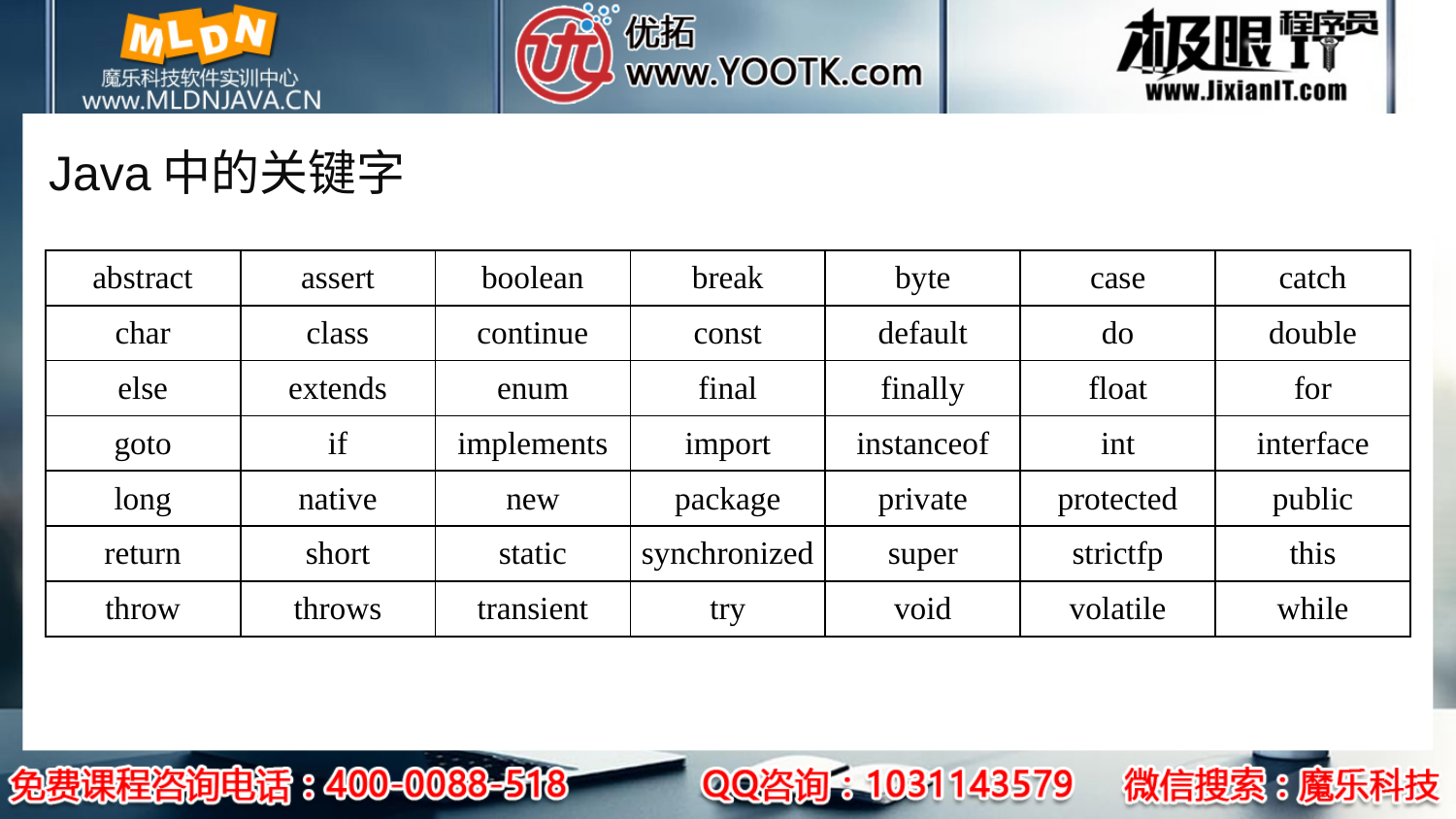

# Java中的关键字
| abstract | assert | boolean | break | byte | case | catch |
| --- | --- | --- | --- | --- | --- | --- |
| char | class | continue | const | default | do | double |
| else | extends | enum | final | finally | float | for |
| goto | if | implements | import | instanceof | int | interface |
| long | native | new | package | private | protected | public |
| return | short | static | synchronized | super | strictfp | this |
| throw | throws | transient | try | void | volatile | while |